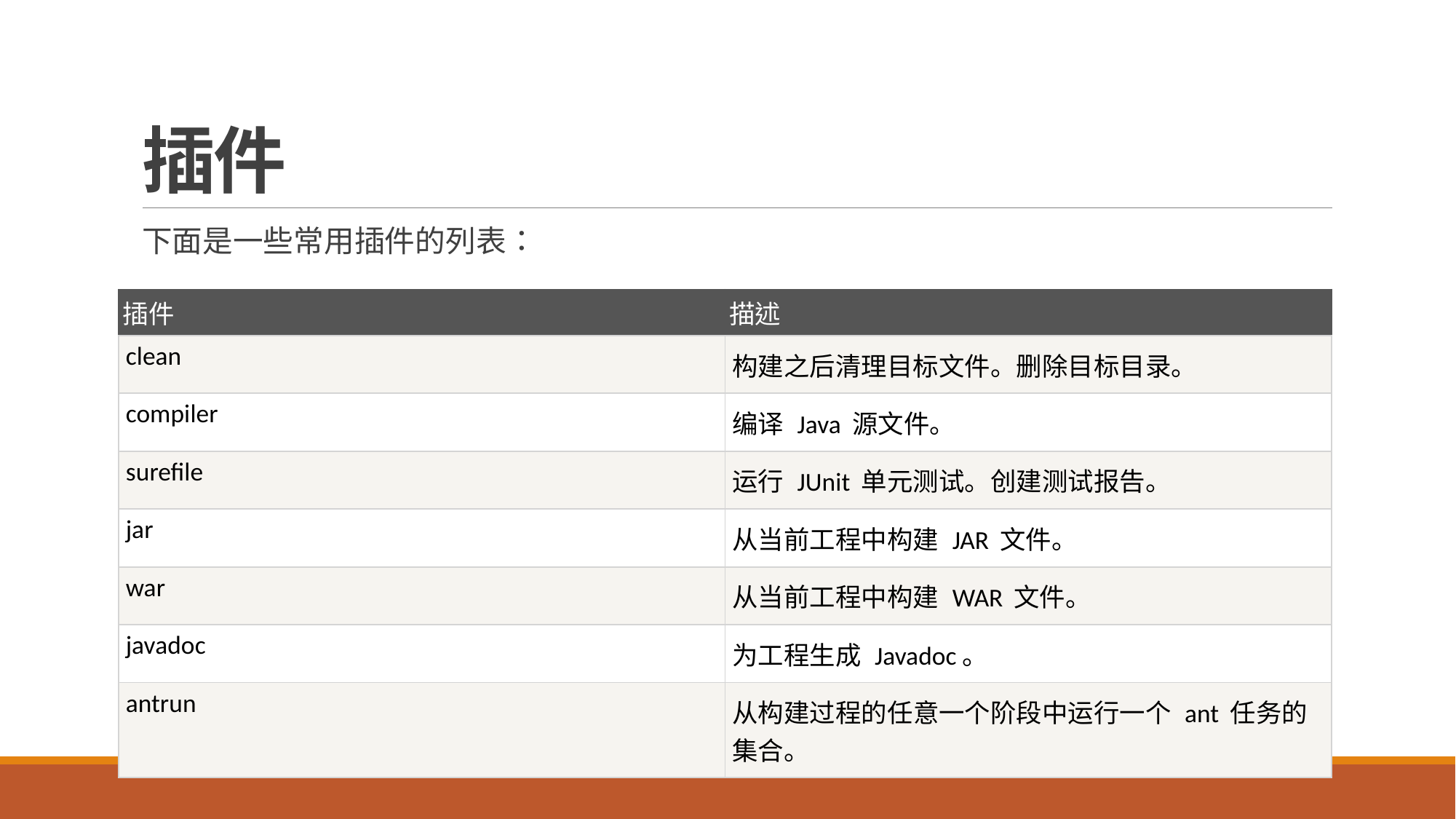

# 插件
下面是一些常用插件的列表：
| 插件 | 描述 |
| --- | --- |
| clean | 构建之后清理目标文件。删除目标目录。 |
| compiler | 编译 Java 源文件。 |
| surefile | 运行 JUnit 单元测试。创建测试报告。 |
| jar | 从当前工程中构建 JAR 文件。 |
| war | 从当前工程中构建 WAR 文件。 |
| javadoc | 为工程生成 Javadoc。 |
| antrun | 从构建过程的任意一个阶段中运行一个 ant 任务的集合。 |